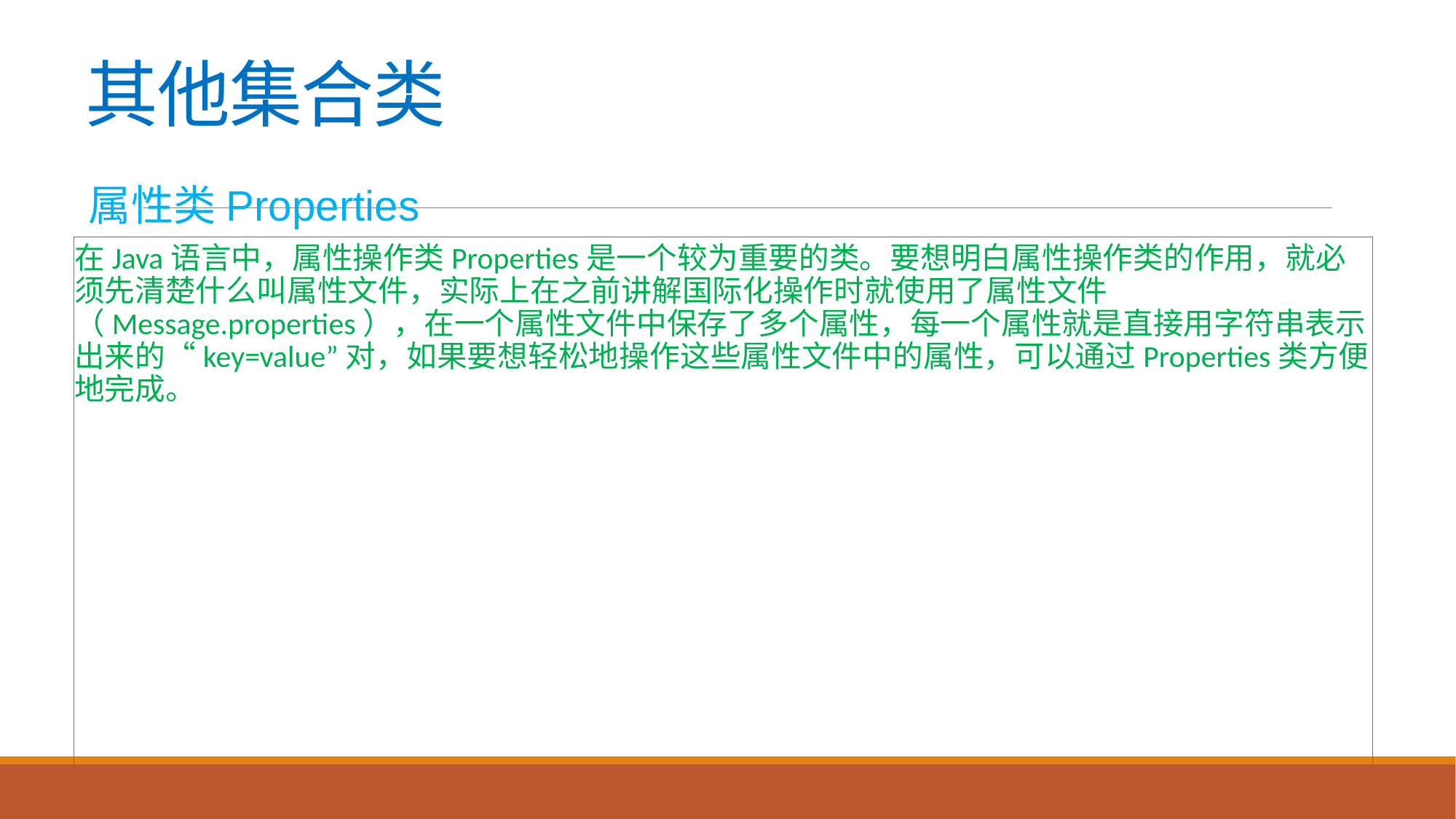

# 其他集合类
属性类Properties
在Java语言中，属性操作类Properties是一个较为重要的类。要想明白属性操作类的作用，就必须先清楚什么叫属性文件，实际上在之前讲解国际化操作时就使用了属性文件（Message.properties），在一个属性文件中保存了多个属性，每一个属性就是直接用字符串表示出来的“key=value”对，如果要想轻松地操作这些属性文件中的属性，可以通过Properties类方便地完成。